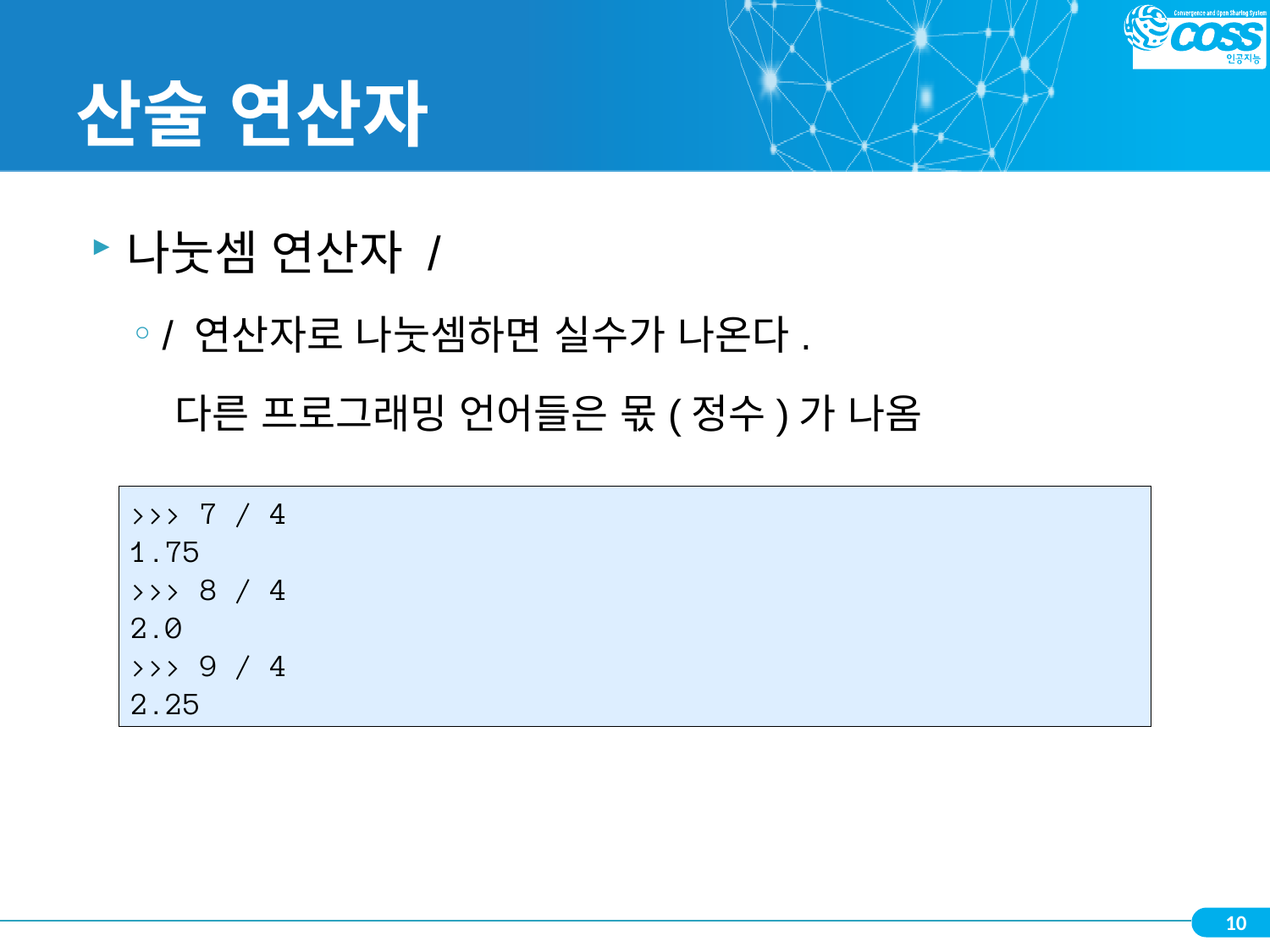

# 산술 연산자
나눗셈 연산자 /
/ 연산자로 나눗셈하면 실수가 나온다.
   다른 프로그래밍 언어들은 몫(정수)가 나옴

>>> 7 / 4
1.75
>>> 8 / 4
2.0
>>> 9 / 4
2.25